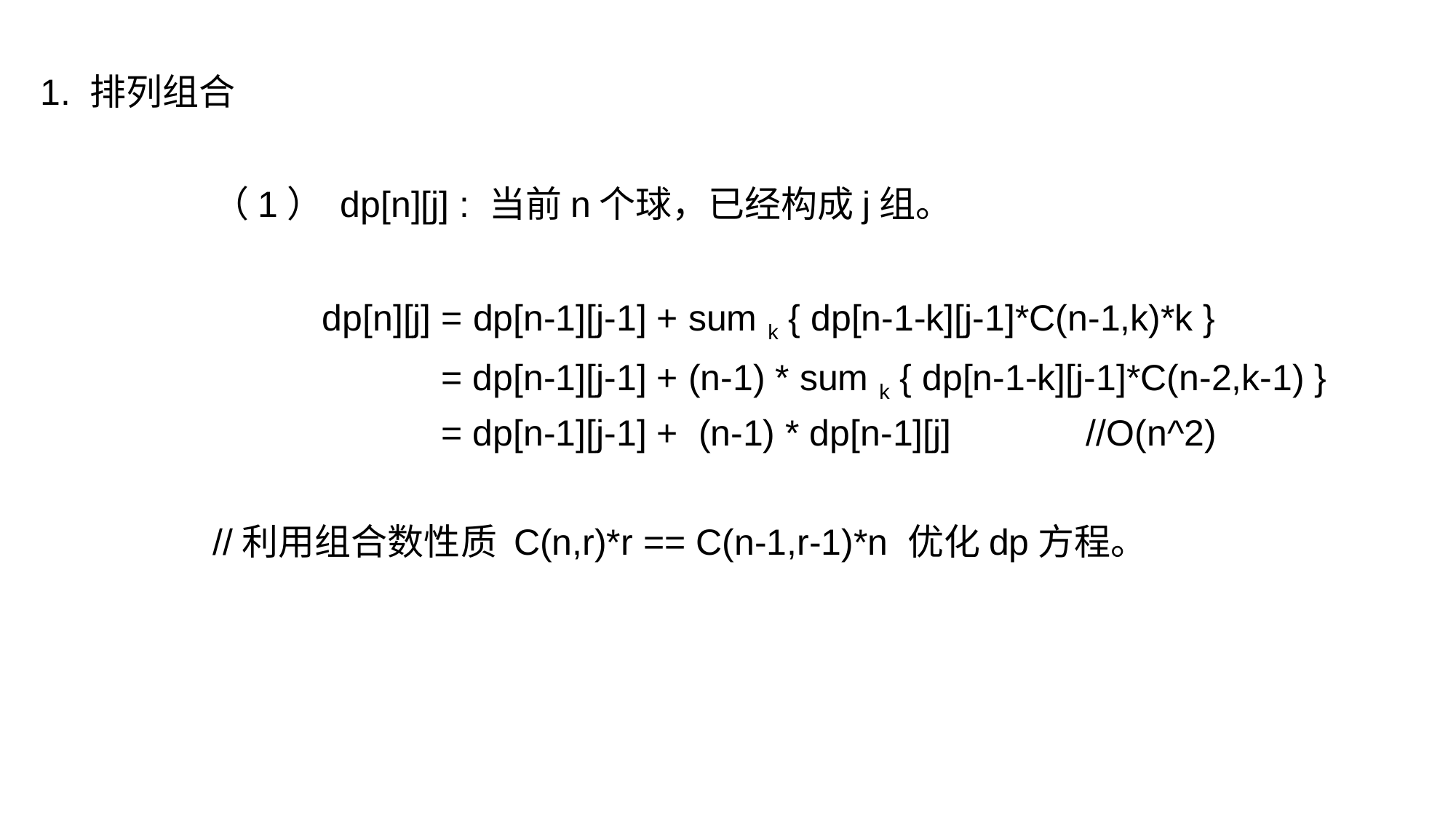

1. 排列组合

（1） dp[n][j] : 当前n个球，已经构成j组。

	dp[n][j] = dp[n-1][j-1] + sum k { dp[n-1-k][j-1]*C(n-1,k)*k }
		 = dp[n-1][j-1] + (n-1) * sum k { dp[n-1-k][j-1]*C(n-2,k-1) }
		 = dp[n-1][j-1] +  (n-1) * dp[n-1][j]  		//O(n^2)

//利用组合数性质 C(n,r)*r == C(n-1,r-1)*n 优化dp方程。